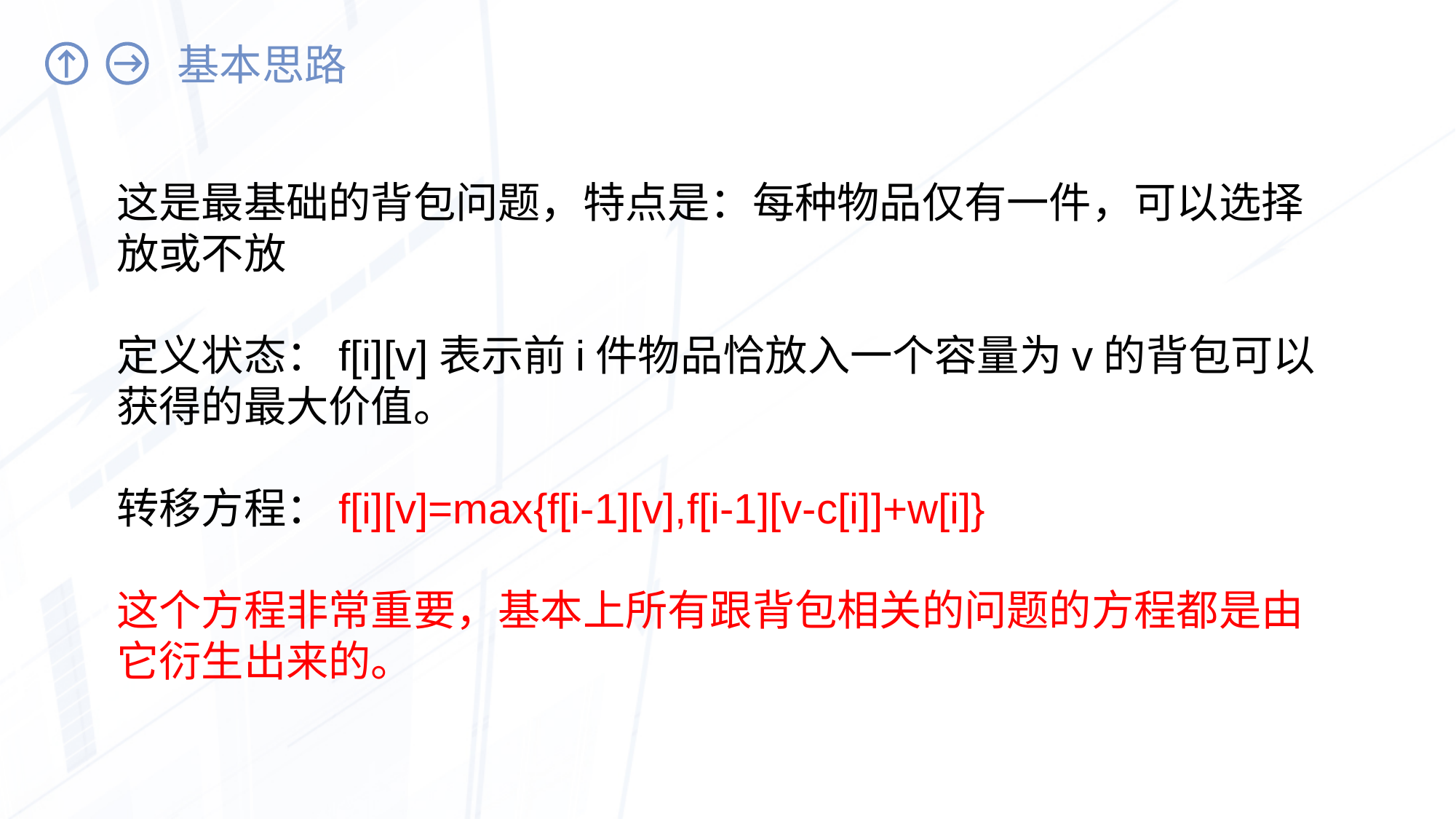

# 基本思路
这是最基础的背包问题，特点是：每种物品仅有一件，可以选择放或不放

定义状态：f[i][v]表示前i件物品恰放入一个容量为v的背包可以获得的最大价值。

转移方程：f[i][v]=max{f[i-1][v],f[i-1][v-c[i]]+w[i]}

这个方程非常重要，基本上所有跟背包相关的问题的方程都是由它衍生出来的。